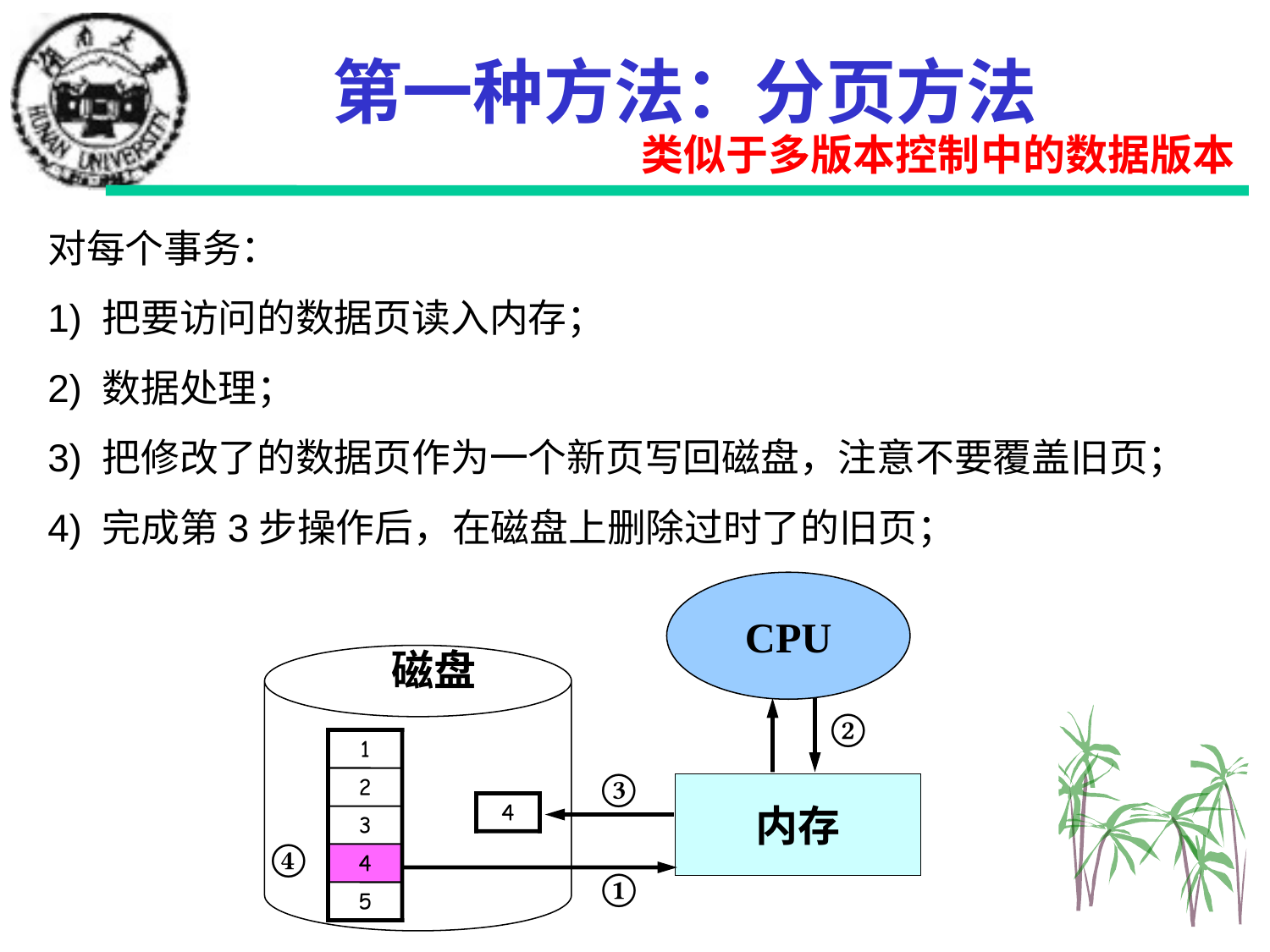

# 第一种方法：分页方法
类似于多版本控制中的数据版本
对每个事务：
1) 把要访问的数据页读入内存；
2) 数据处理；
3) 把修改了的数据页作为一个新页写回磁盘，注意不要覆盖旧页；
4) 完成第3步操作后，在磁盘上删除过时了的旧页；

CPU
磁盘

②

1

③
2

内存
4

3

④

4

①

5